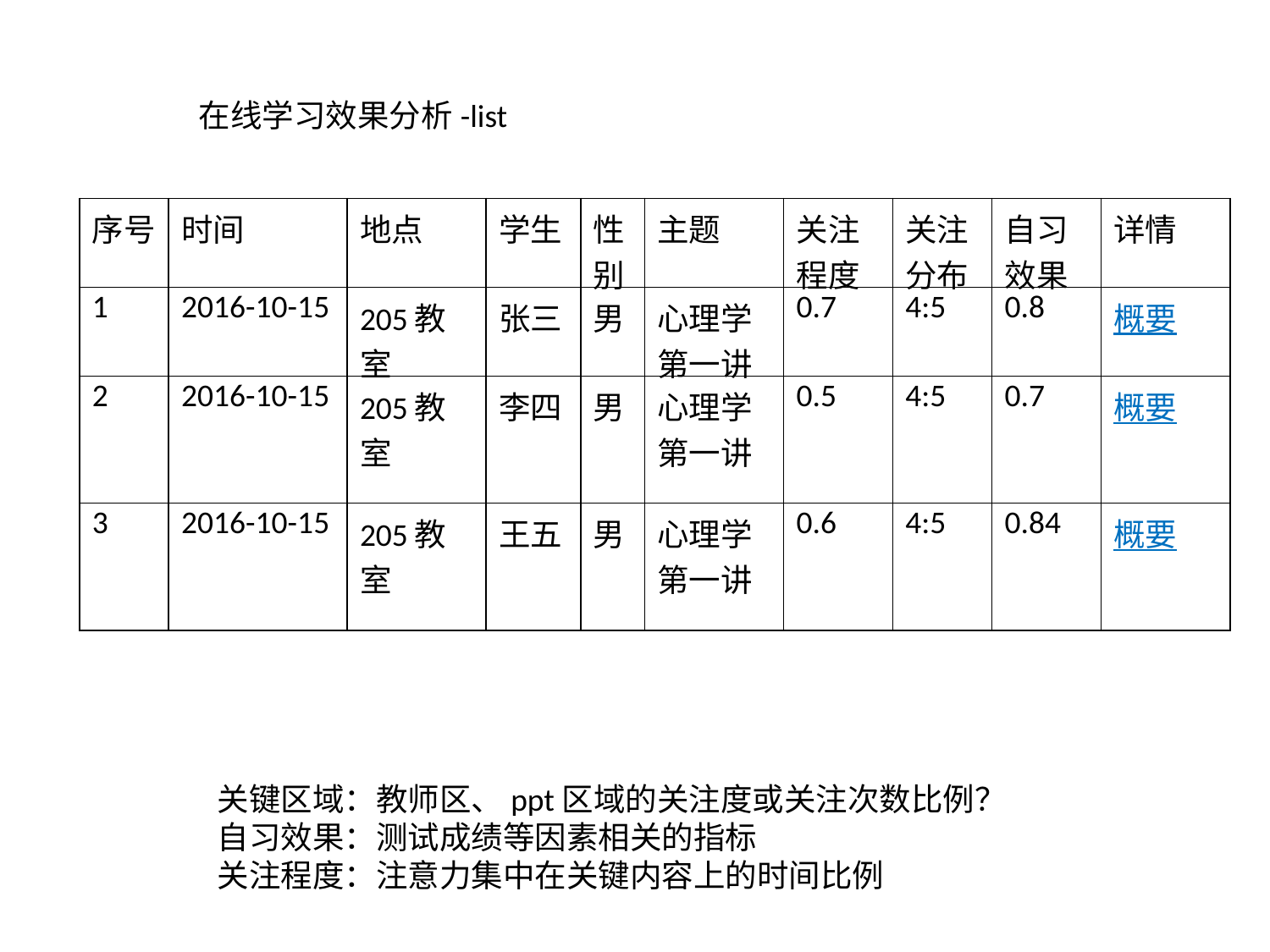

在线学习效果分析-list
| 序号 | 时间 | 地点 | 学生 | 性别 | 主题 | 关注程度 | 关注分布 | 自习效果 | 详情 |
| --- | --- | --- | --- | --- | --- | --- | --- | --- | --- |
| 1 | 2016-10-15 | 205教室 | 张三 | 男 | 心理学第一讲 | 0.7 | 4:5 | 0.8 | 概要 |
| 2 | 2016-10-15 | 205教室 | 李四 | 男 | 心理学第一讲 | 0.5 | 4:5 | 0.7 | 概要 |
| 3 | 2016-10-15 | 205教室 | 王五 | 男 | 心理学第一讲 | 0.6 | 4:5 | 0.84 | 概要 |
关键区域：教师区、ppt区域的关注度或关注次数比例？
自习效果：测试成绩等因素相关的指标
关注程度：注意力集中在关键内容上的时间比例